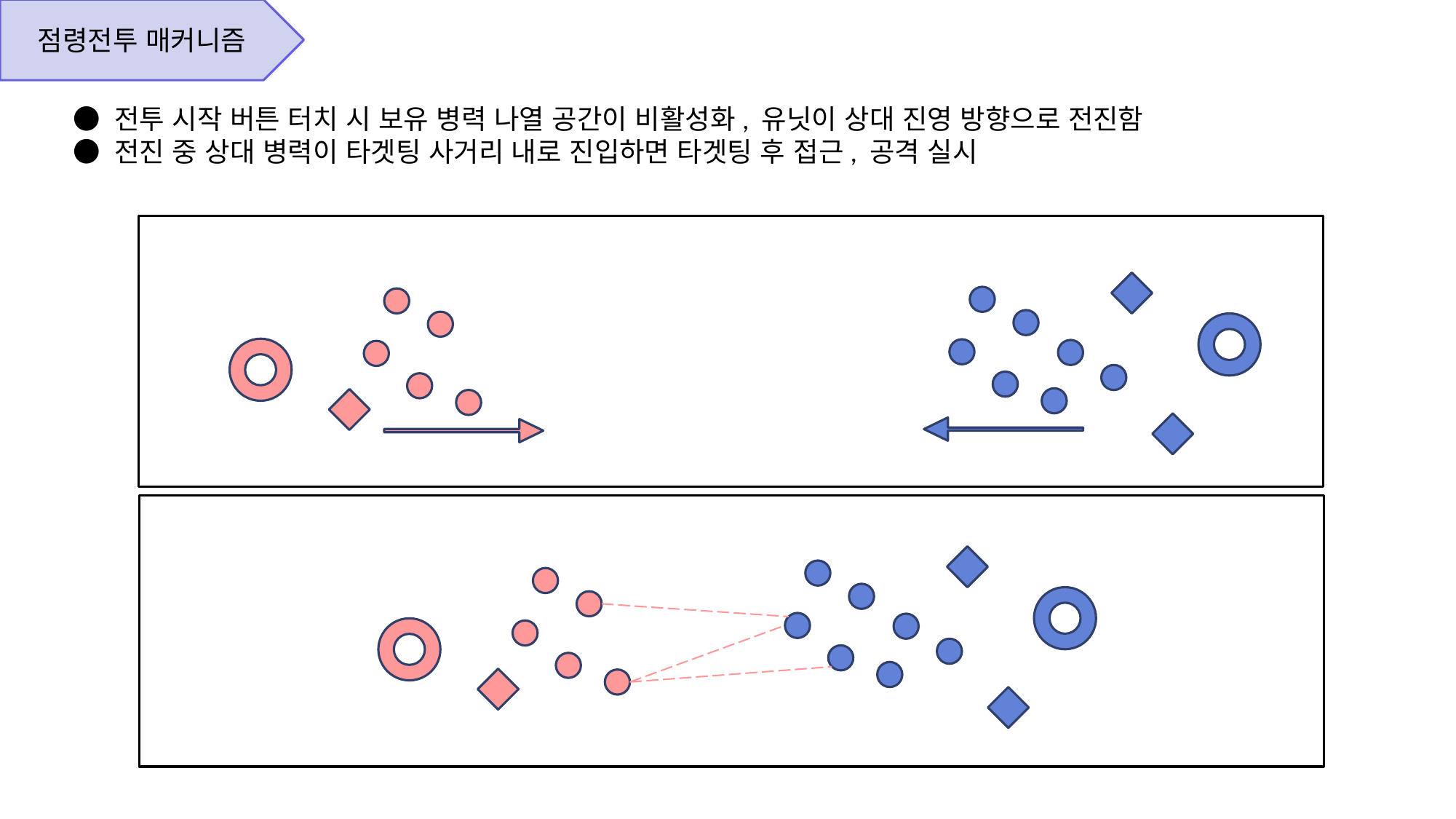

점령전투 매커니즘
● 전투 시작 버튼 터치 시 보유 병력 나열 공간이 비활성화, 유닛이 상대 진영 방향으로 전진함
● 전진 중 상대 병력이 타겟팅 사거리 내로 진입하면 타겟팅 후 접근, 공격 실시